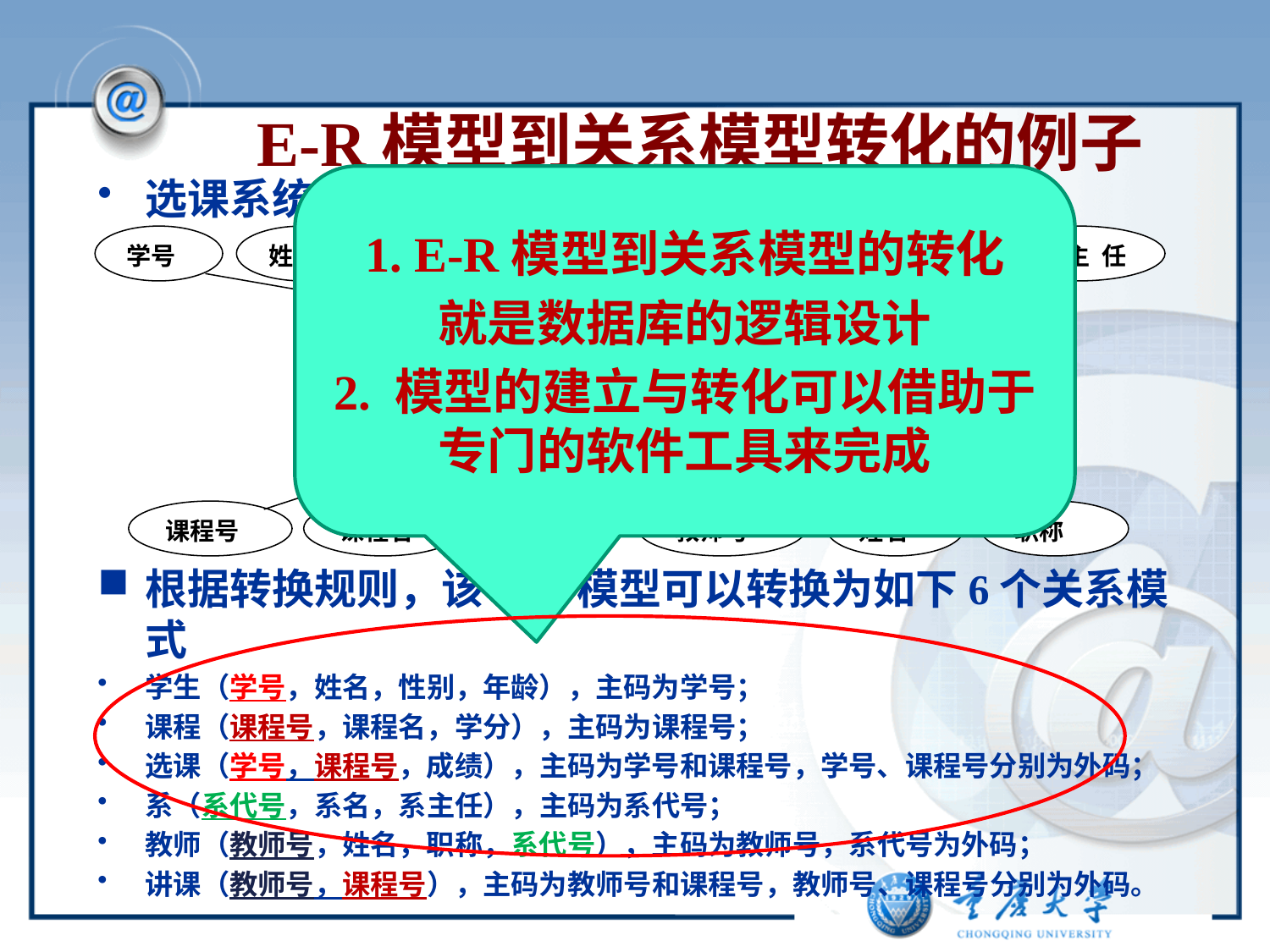

# E-R模型到关系模型转化的例子
选课系统
1. E-R模型到关系模型的转化
就是数据库的逻辑设计
2. 模型的建立与转化可以借助于专门的软件工具来完成
学号
姓名
性别
年龄
系代号
系名
系主任任
系
学生
1

m

拥有
选课
成绩
n
n

m

讲授
n

课程
教师
课程号
课程名
学分
教师号
姓名
职称
根据转换规则，该E-R模型可以转换为如下6个关系模式
学生（学号，姓名，性别，年龄），主码为学号；
课程（课程号，课程名，学分），主码为课程号；
选课（学号，课程号，成绩），主码为学号和课程号，学号、课程号分别为外码；
系（系代号，系名，系主任），主码为系代号；
教师（教师号，姓名，职称，系代号），主码为教师号，系代号为外码；
讲课（教师号，课程号），主码为教师号和课程号，教师号、课程号分别为外码。